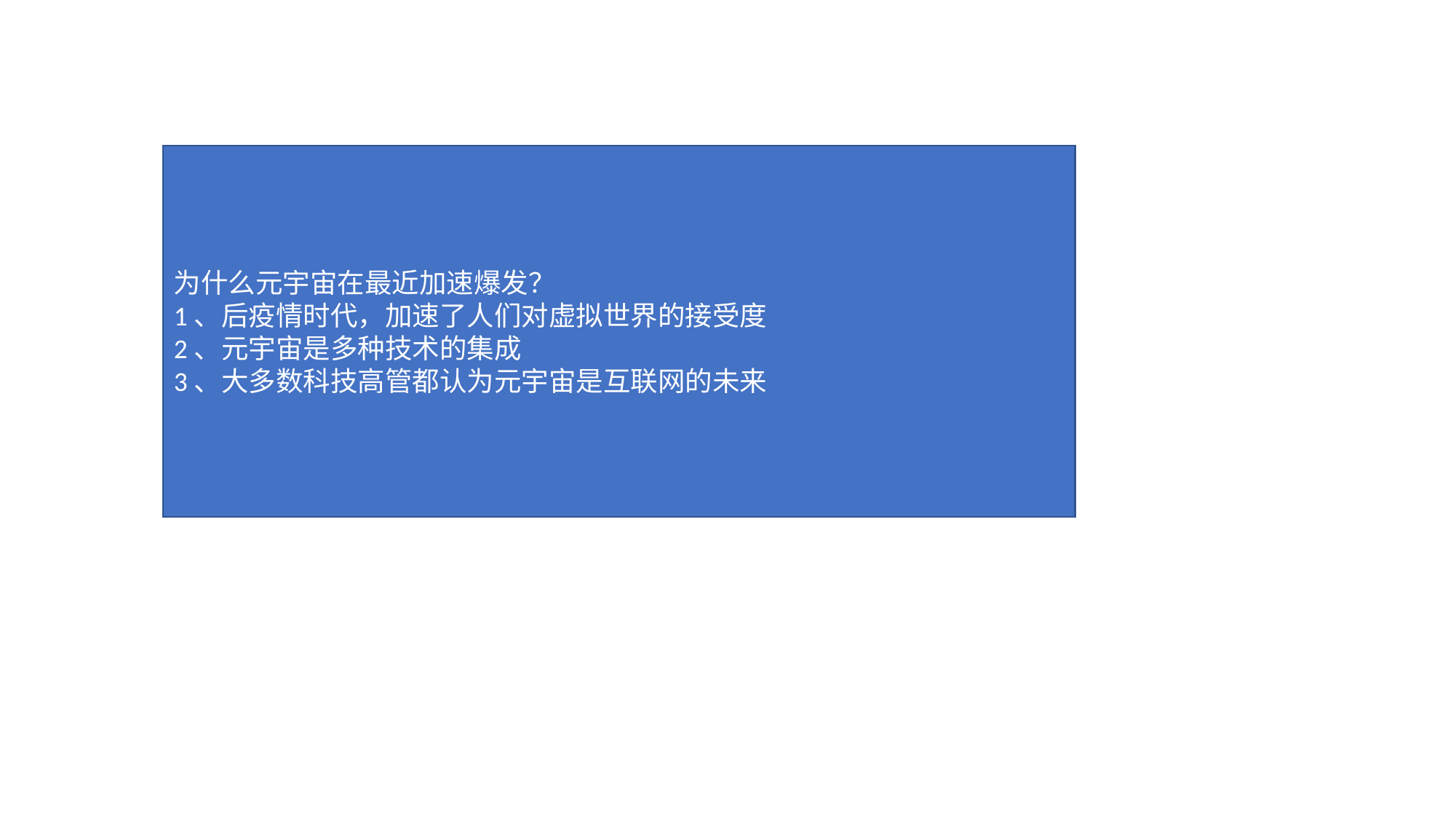

为什么元宇宙在最近加速爆发？
1、后疫情时代，加速了人们对虚拟世界的接受度
2、元宇宙是多种技术的集成
3、大多数科技高管都认为元宇宙是互联网的未来